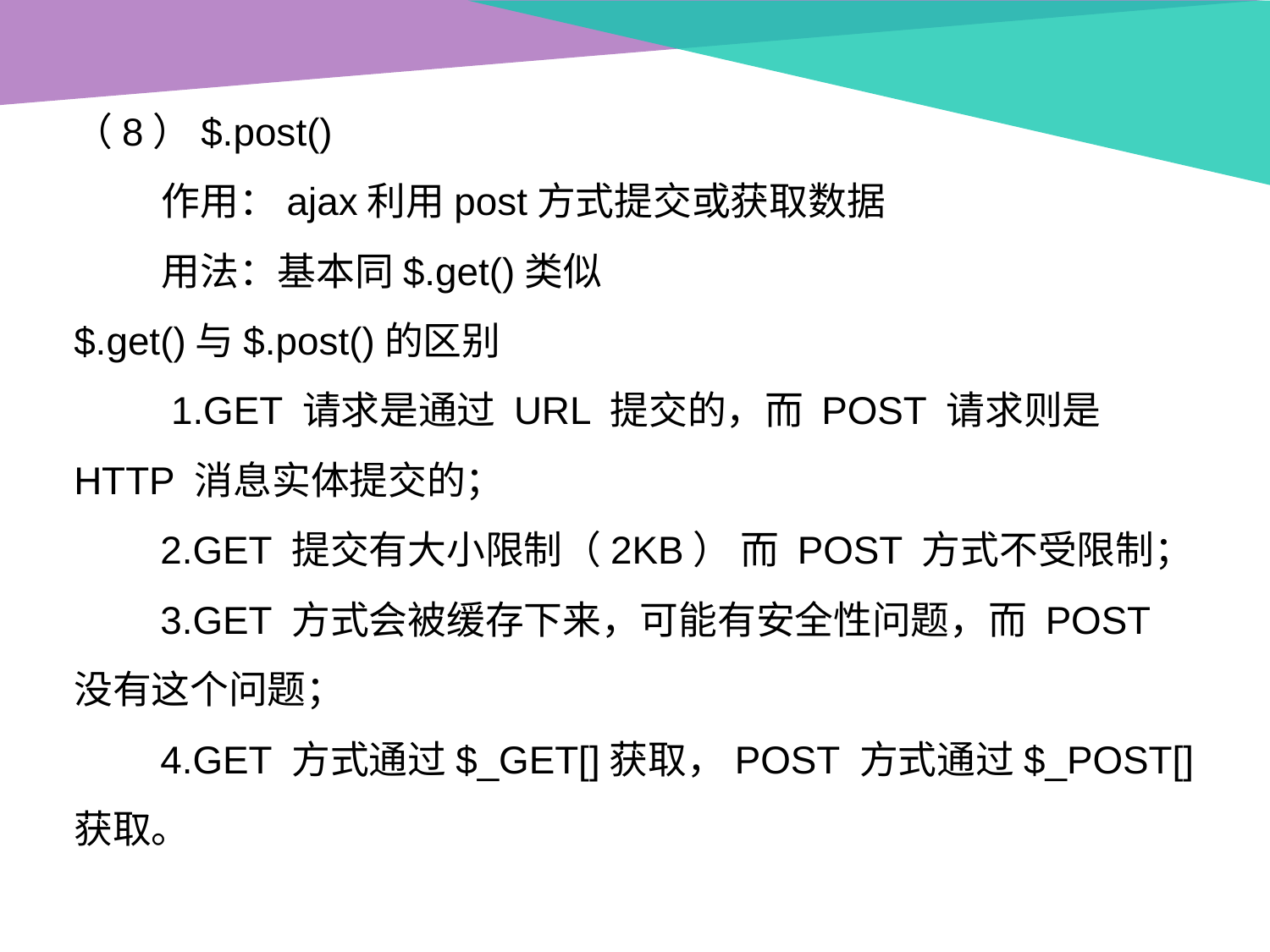

（8）$.post()
         作用：ajax利用post方式提交或获取数据
         用法：基本同$.get()类似
$.get()与$.post()的区别
         1.GET 请求是通过 URL 提交的，而 POST 请求则是 HTTP 消息实体提交的；
        2.GET 提交有大小限制（2KB） 而 POST 方式不受限制；
        3.GET 方式会被缓存下来，可能有安全性问题，而 POST 没有这个问题；
        4.GET 方式通过$_GET[]获取，POST 方式通过$_POST[]获取。